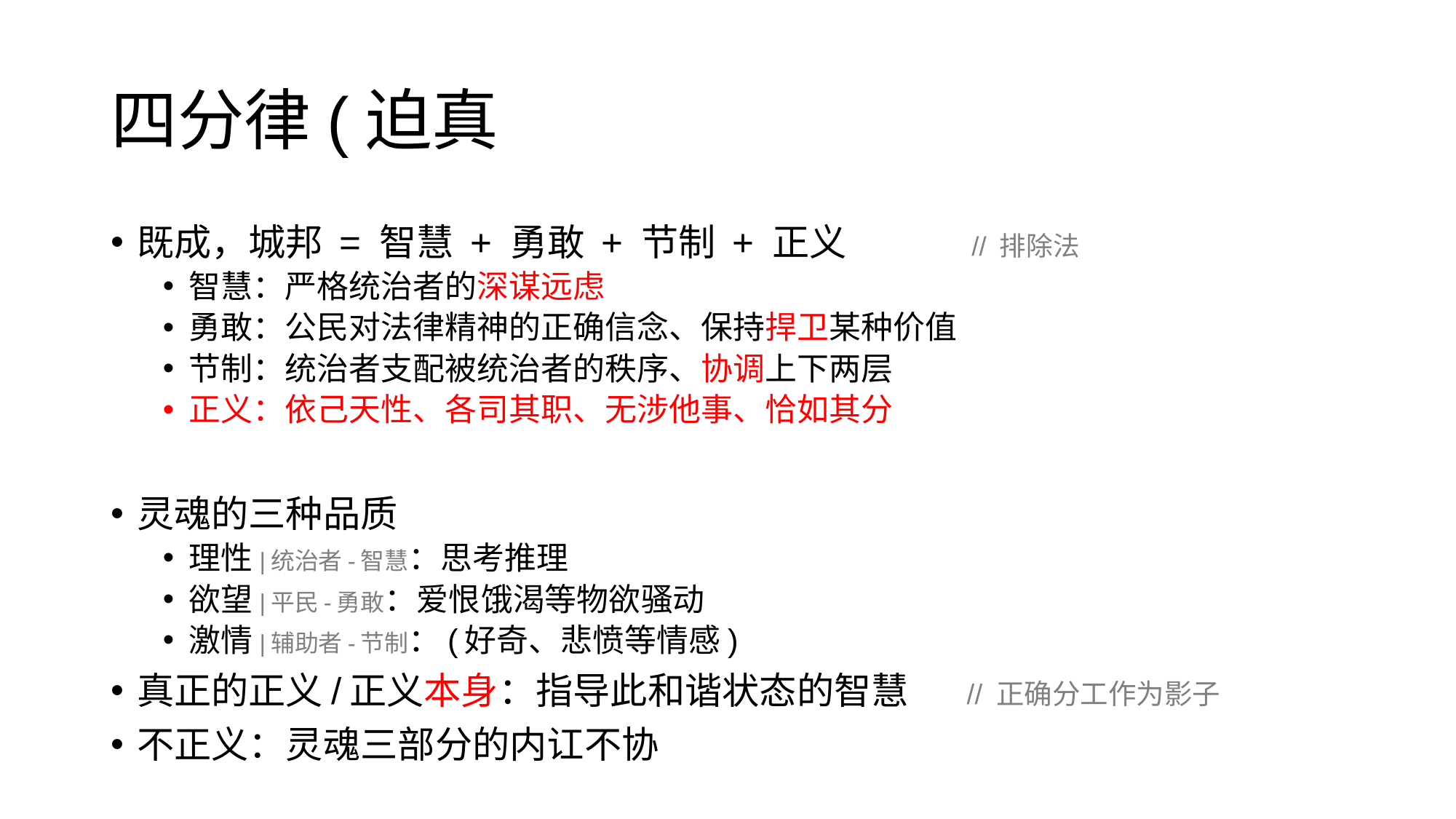

# 四分律(迫真
既成，城邦 = 智慧 + 勇敢 + 节制 + 正义              // 排除法
智慧：严格统治者的深谋远虑
勇敢：公民对法律精神的正确信念、保持捍卫某种价值
节制：统治者支配被统治者的秩序、协调上下两层
正义：依己天性、各司其职、无涉他事、恰如其分

灵魂的三种品质
理性|统治者-智慧：思考推理
欲望|平民-勇敢：爱恨饿渴等物欲骚动
激情|辅助者-节制：(好奇、悲愤等情感)
真正的正义/正义本身：指导此和谐状态的智慧      // 正确分工作为影子
不正义：灵魂三部分的内讧不协